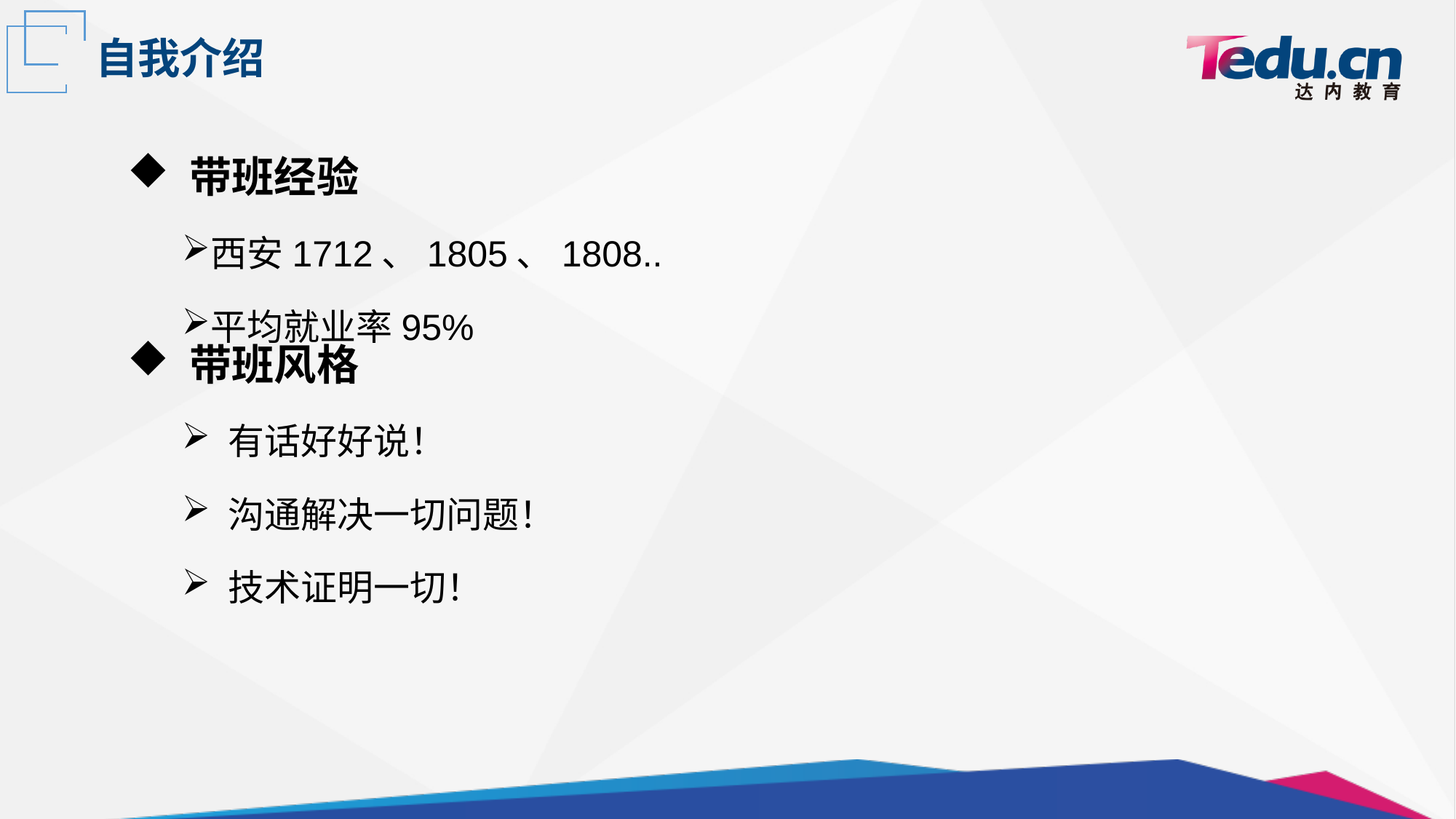

自我介绍
 带班经验
西安1712、1805、1808..
平均就业率95%

 带班风格
 有话好好说！
 沟通解决一切问题！
 技术证明一切！